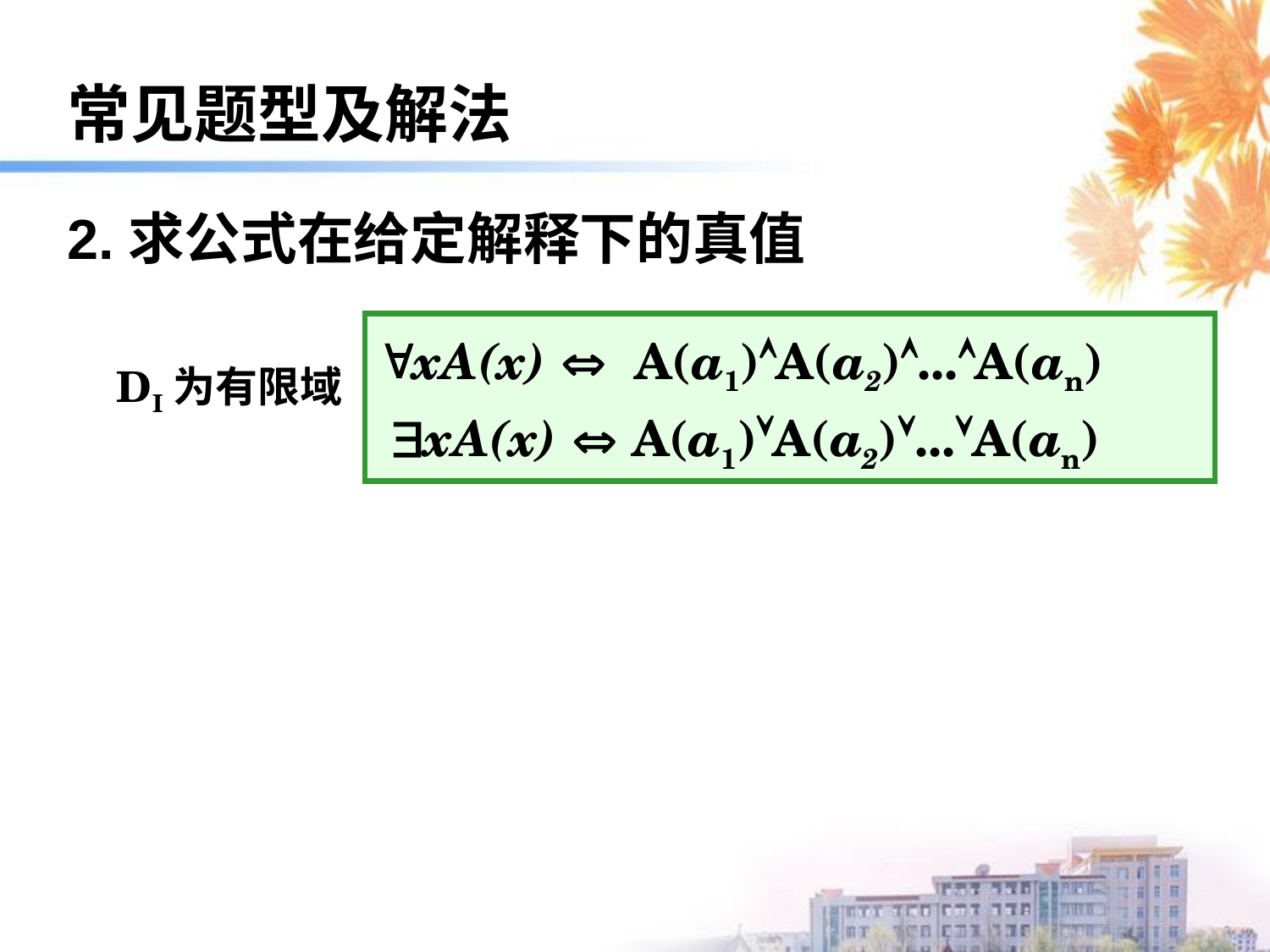

常见题型及解法
2.求公式在给定解释下的真值
∀xA(x) ⇔  A(a1)∧A(a2)∧...∧A(an)
 ∃xA(x) ⇔ A(a1)∨A(a2)∨...∨A(an)
DI为有限域